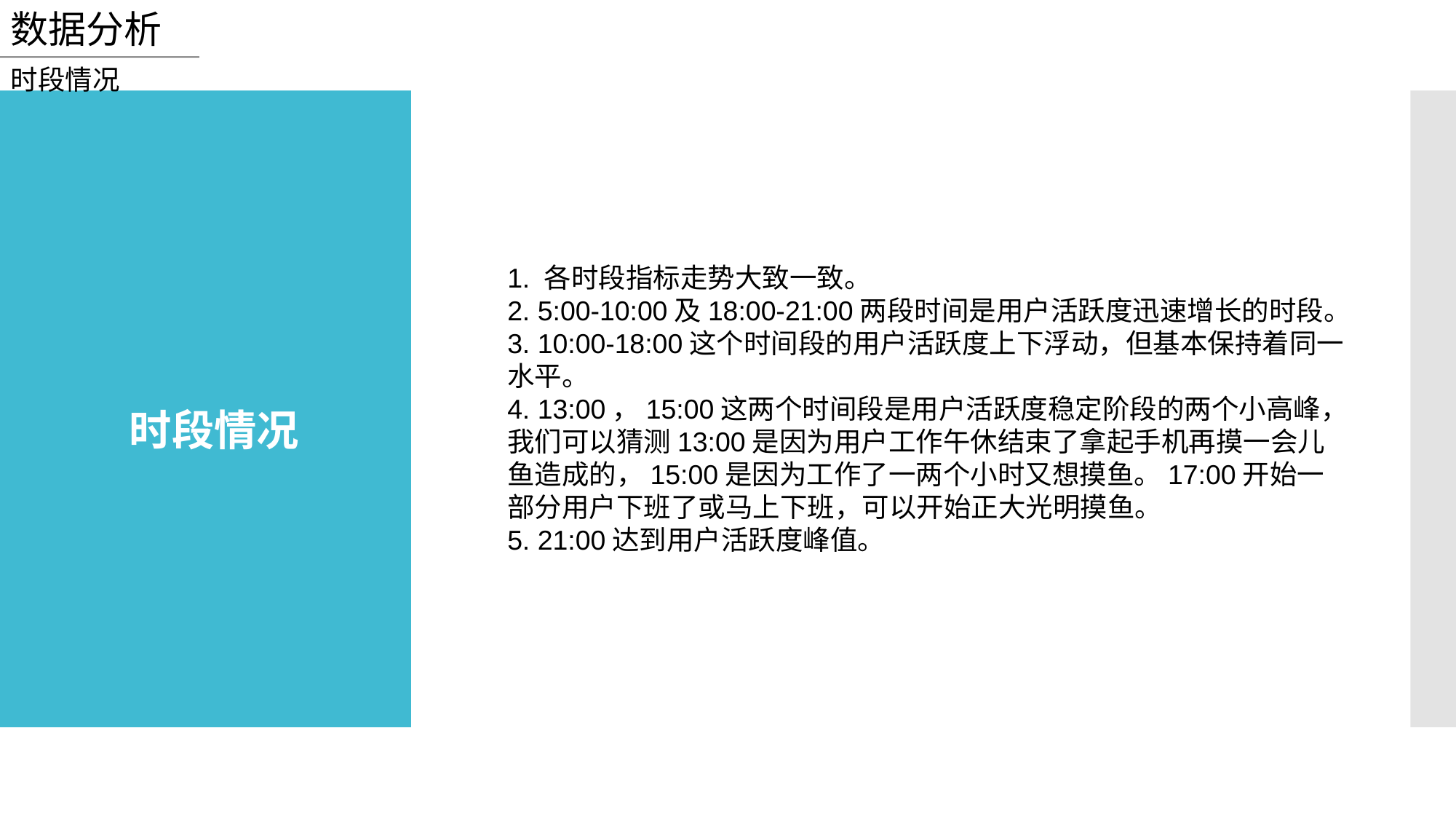

数据分析
时段情况
1. 各时段指标走势大致一致。
2. 5:00-10:00及18:00-21:00两段时间是用户活跃度迅速增长的时段。
3. 10:00-18:00这个时间段的用户活跃度上下浮动，但基本保持着同一水平。
4. 13:00，15:00这两个时间段是用户活跃度稳定阶段的两个小高峰，我们可以猜测13:00是因为用户工作午休结束了拿起手机再摸一会儿鱼造成的，15:00是因为工作了一两个小时又想摸鱼。17:00开始一部分用户下班了或马上下班，可以开始正大光明摸鱼。
5. 21:00达到用户活跃度峰值。
时段情况